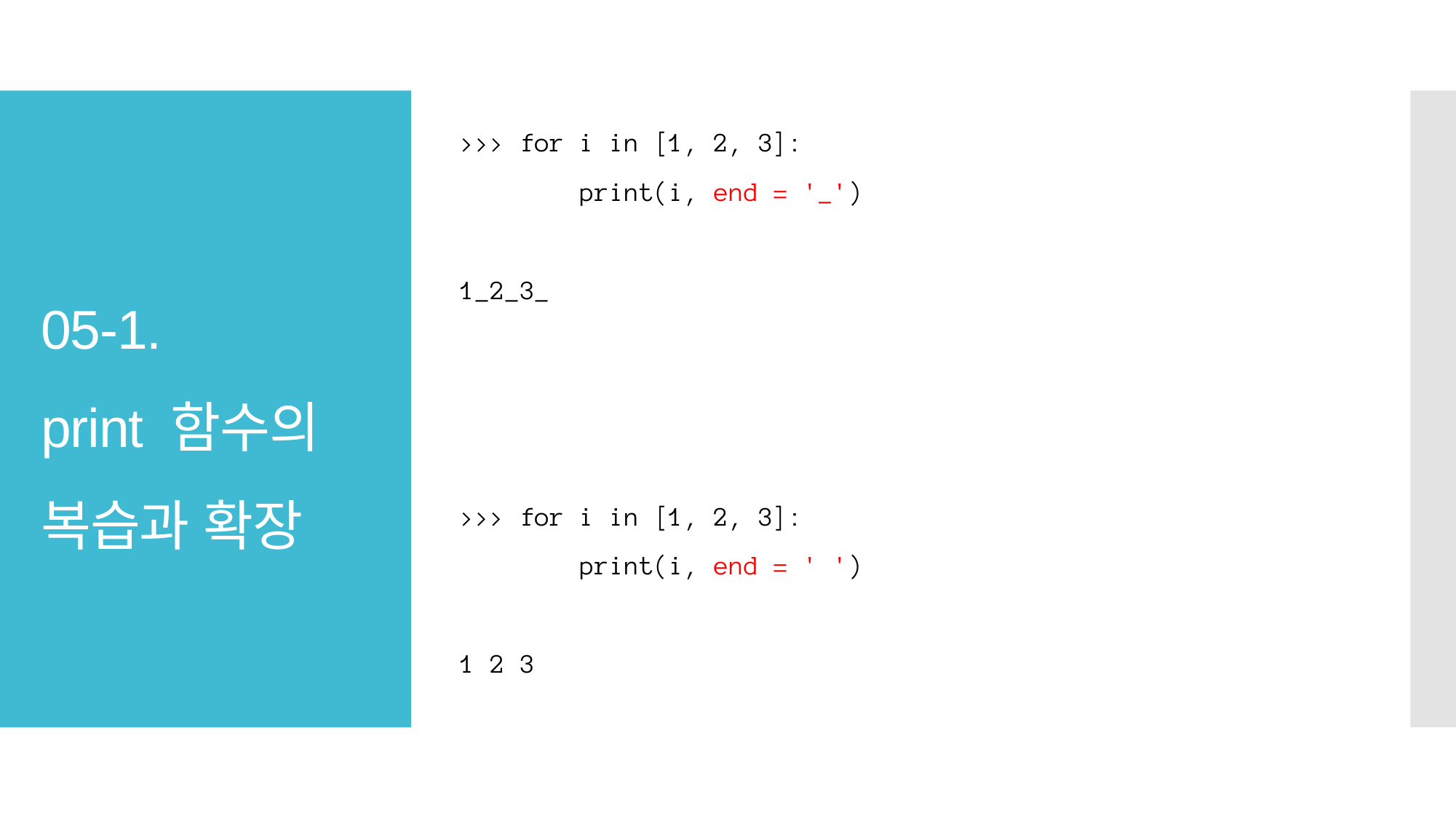

>>> for i in [1, 2, 3]:
        print(i, end = '_')

1_2_3_
# 05-1. print 함수의 복습과 확장
>>> for i in [1, 2, 3]:
        print(i, end = ' ')

1 2 3